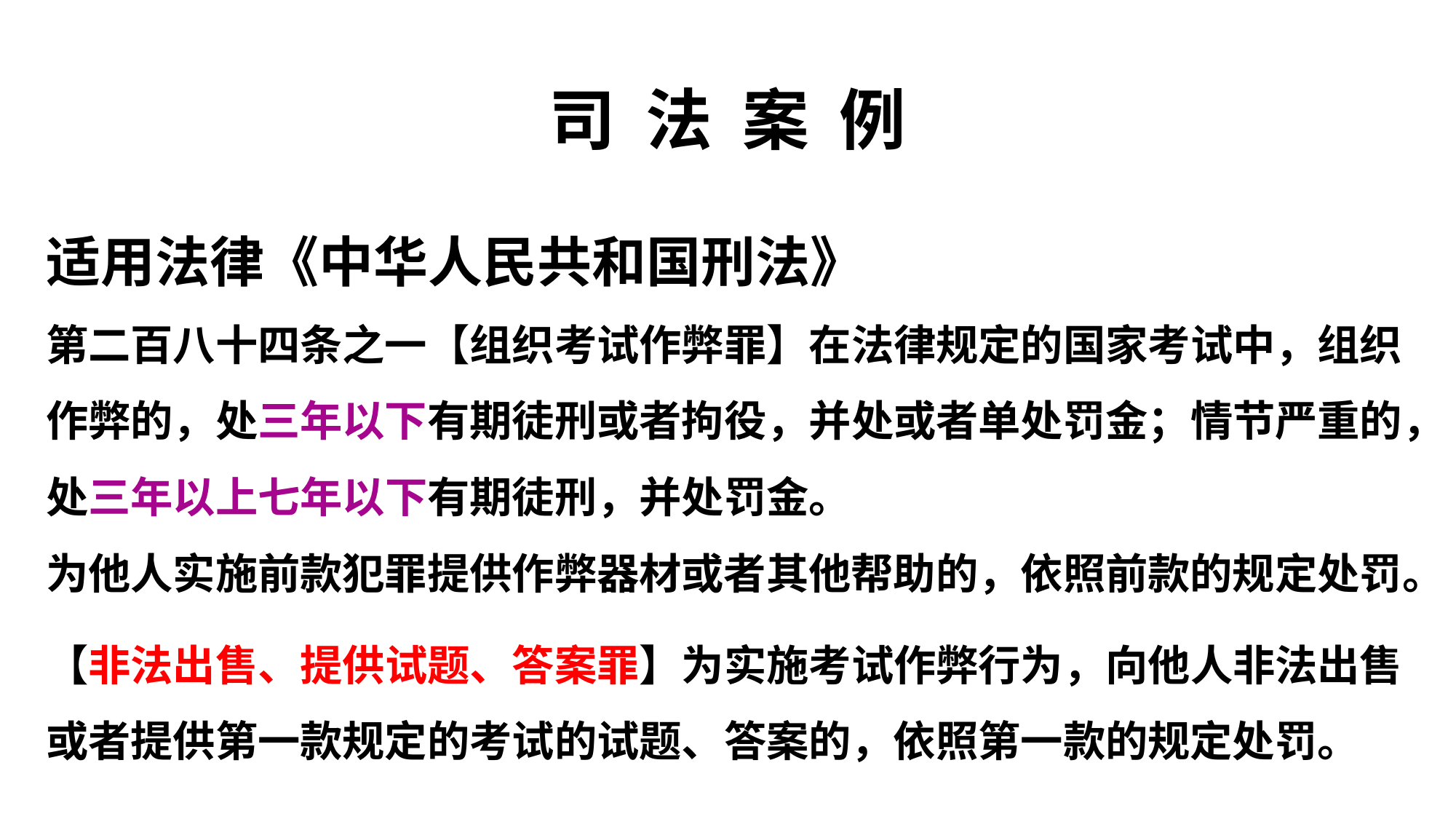

# 司  法  案  例
适用法律《中华人民共和国刑法》
第二百八十四条之一【组织考试作弊罪】在法律规定的国家考试中，组织作弊的，处三年以下有期徒刑或者拘役，并处或者单处罚金；情节严重的，处三年以上七年以下有期徒刑，并处罚金。
为他人实施前款犯罪提供作弊器材或者其他帮助的，依照前款的规定处罚。
【非法出售、提供试题、答案罪】为实施考试作弊行为，向他人非法出售或者提供第一款规定的考试的试题、答案的，依照第一款的规定处罚。